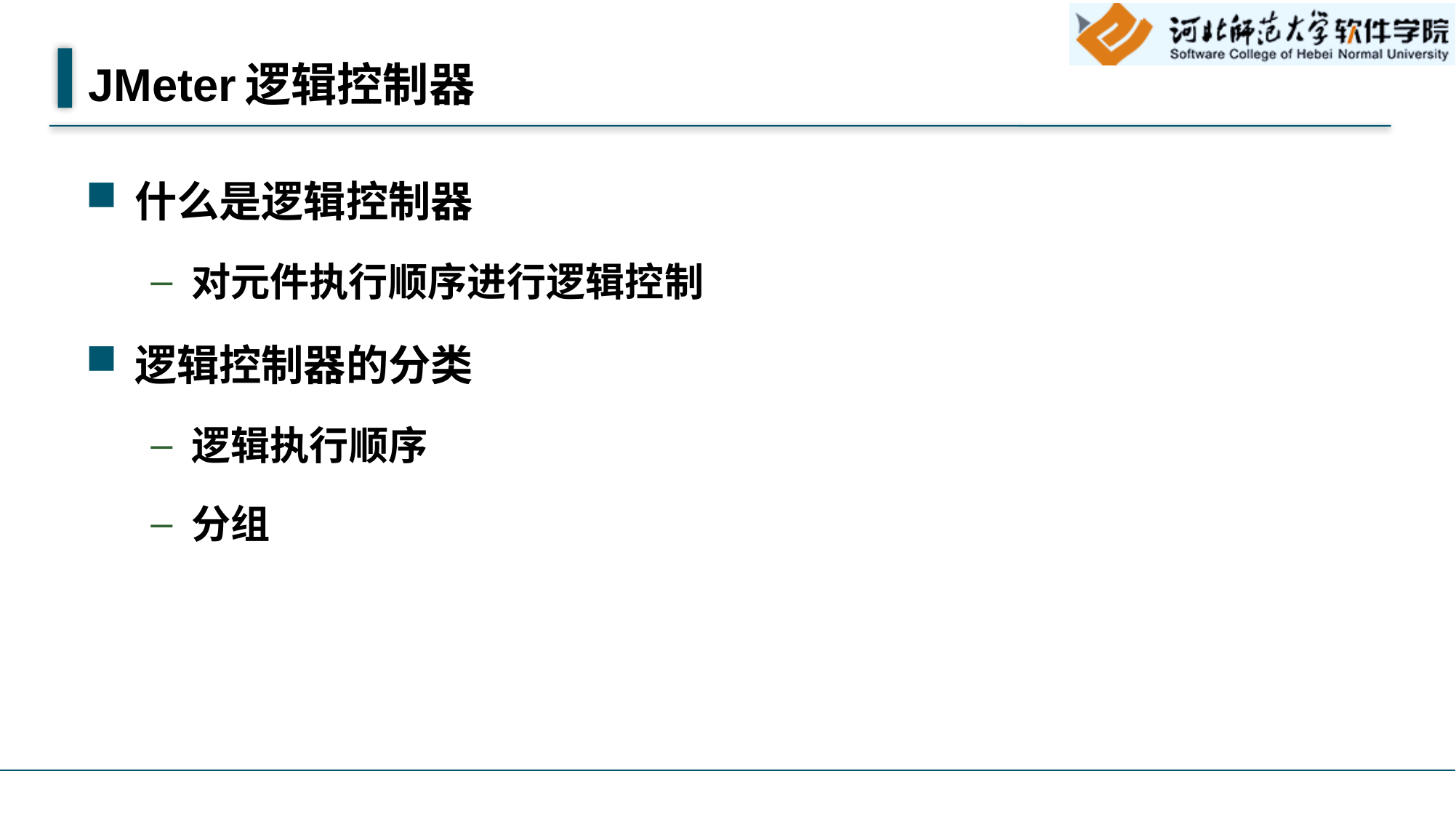

# JMeter逻辑控制器
什么是逻辑控制器
对元件执行顺序进行逻辑控制
逻辑控制器的分类
逻辑执行顺序
分组